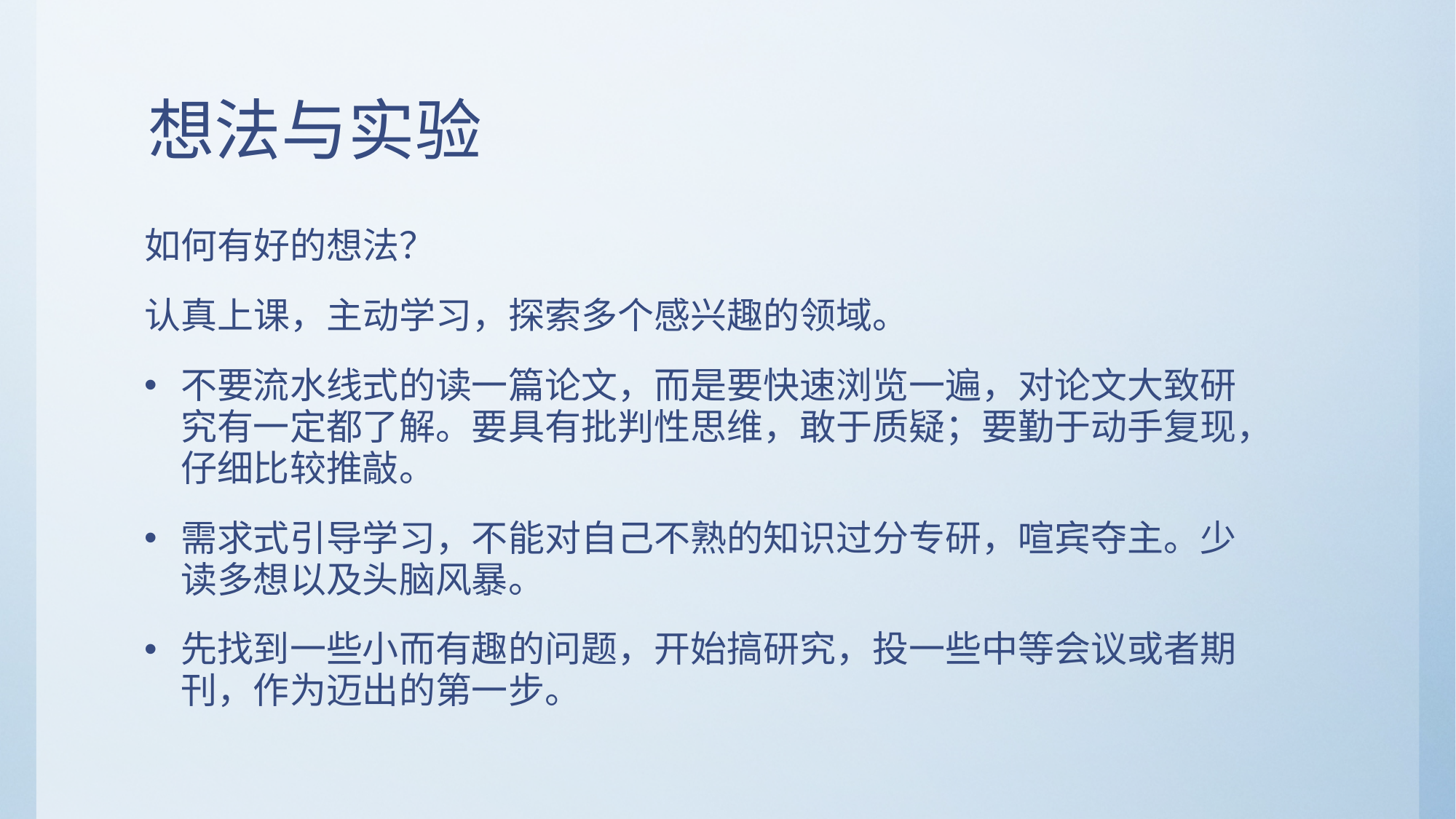

# 想法与实验
如何有好的想法？
认真上课，主动学习，探索多个感兴趣的领域。
不要流水线式的读一篇论文，而是要快速浏览一遍，对论文大致研究有一定都了解。要具有批判性思维，敢于质疑；要勤于动手复现，仔细比较推敲。
需求式引导学习，不能对自己不熟的知识过分专研，喧宾夺主。少读多想以及头脑风暴。
先找到一些小而有趣的问题，开始搞研究，投一些中等会议或者期刊，作为迈出的第一步。